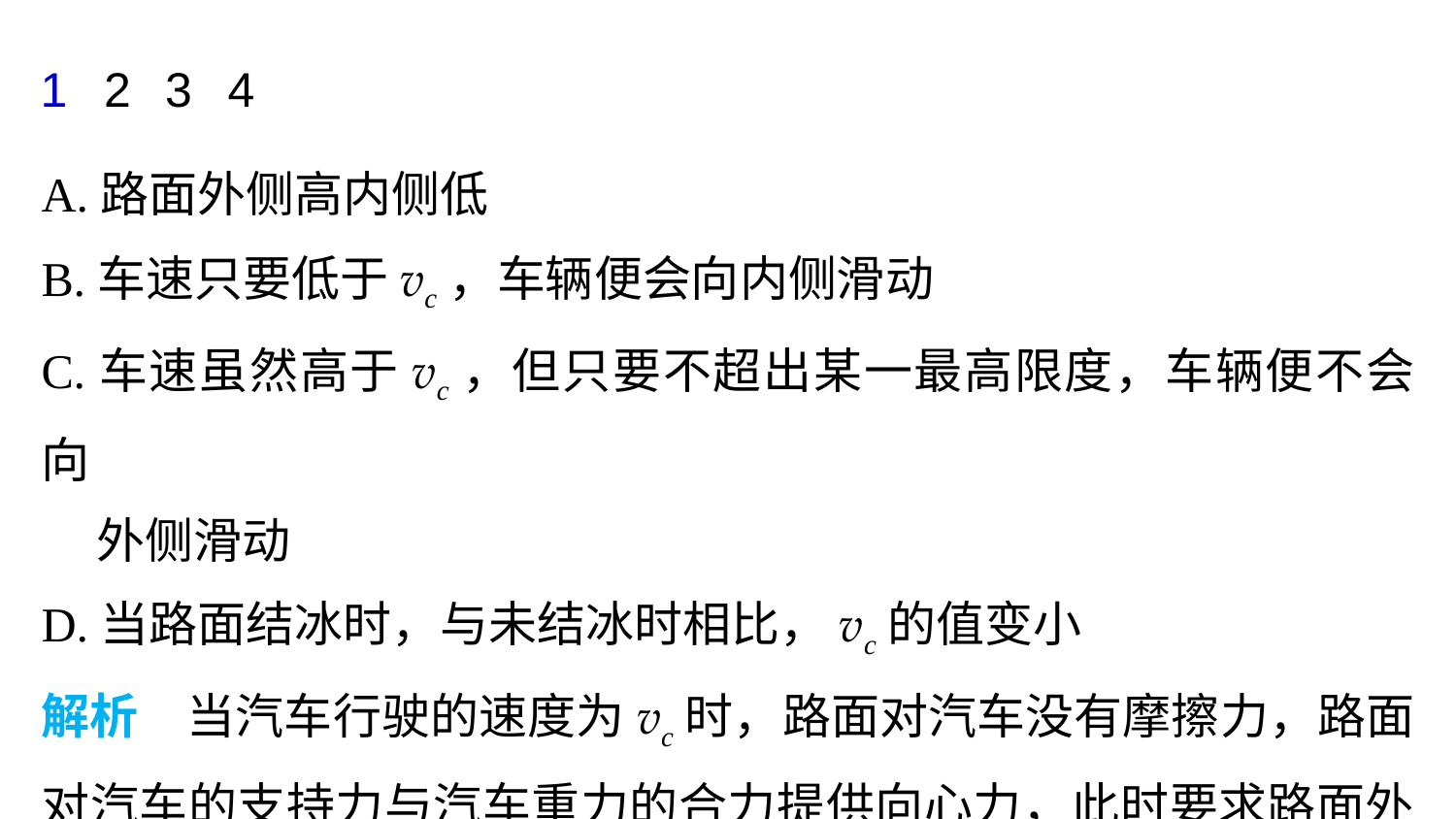

1
2
3
4
A.路面外侧高内侧低
B.车速只要低于vc，车辆便会向内侧滑动
C.车速虽然高于vc，但只要不超出某一最高限度，车辆便不会向
    外侧滑动
D.当路面结冰时，与未结冰时相比，vc的值变小
解析　当汽车行驶的速度为vc时，路面对汽车没有摩擦力，路面对汽车的支持力与汽车重力的合力提供向心力，此时要求路面外侧高内侧低，选项A正确.